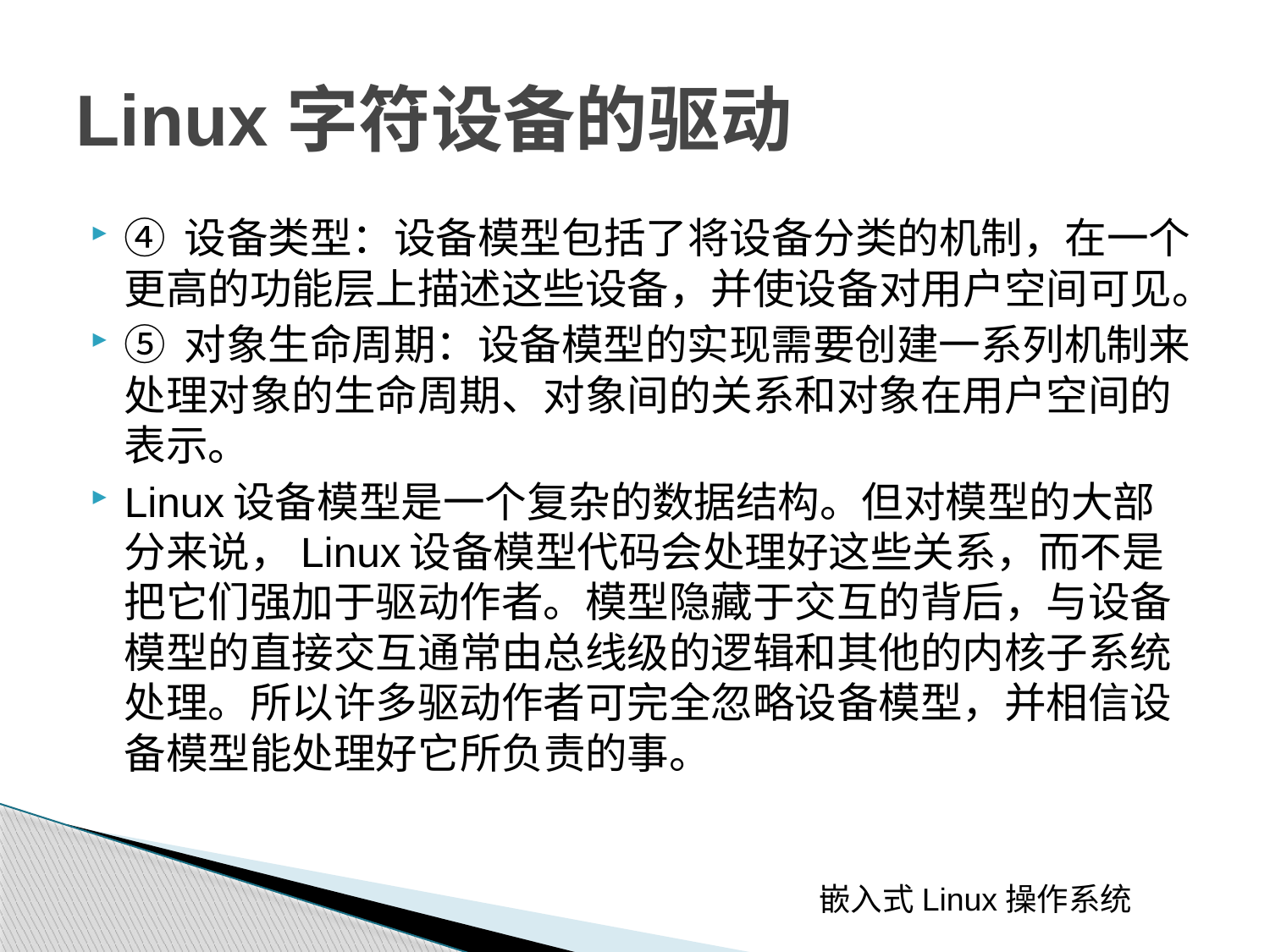

# Linux字符设备的驱动
④ 设备类型：设备模型包括了将设备分类的机制，在一个更高的功能层上描述这些设备，并使设备对用户空间可见。
⑤ 对象生命周期：设备模型的实现需要创建一系列机制来处理对象的生命周期、对象间的关系和对象在用户空间的表示。
Linux设备模型是一个复杂的数据结构。但对模型的大部分来说，Linux设备模型代码会处理好这些关系，而不是把它们强加于驱动作者。模型隐藏于交互的背后，与设备模型的直接交互通常由总线级的逻辑和其他的内核子系统处理。所以许多驱动作者可完全忽略设备模型，并相信设备模型能处理好它所负责的事。

         嵌入式Linux操作系统